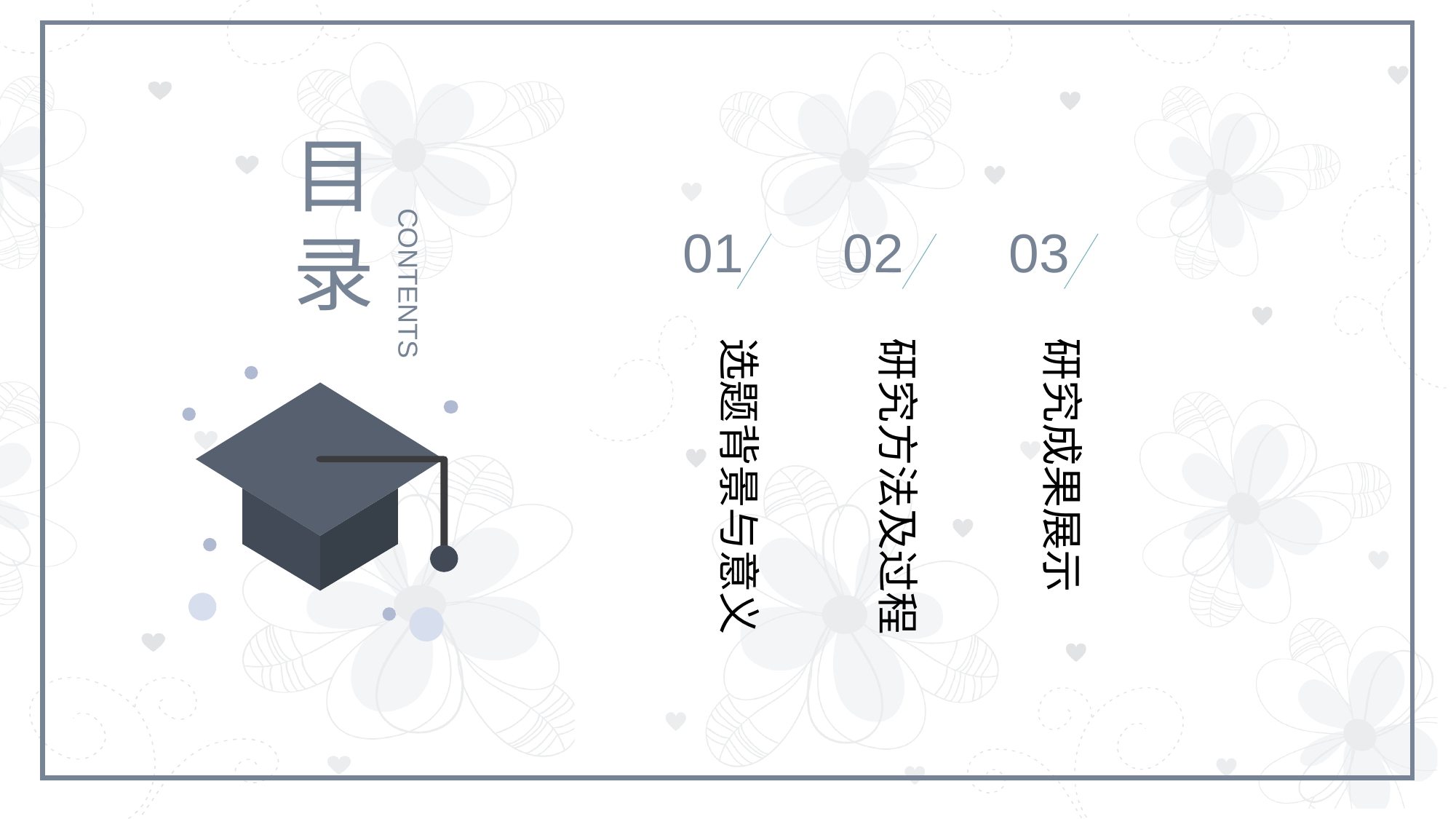

目录
CONTENTS
01
02
03
选题背景与意义
研究方法及过程
研究成果展示